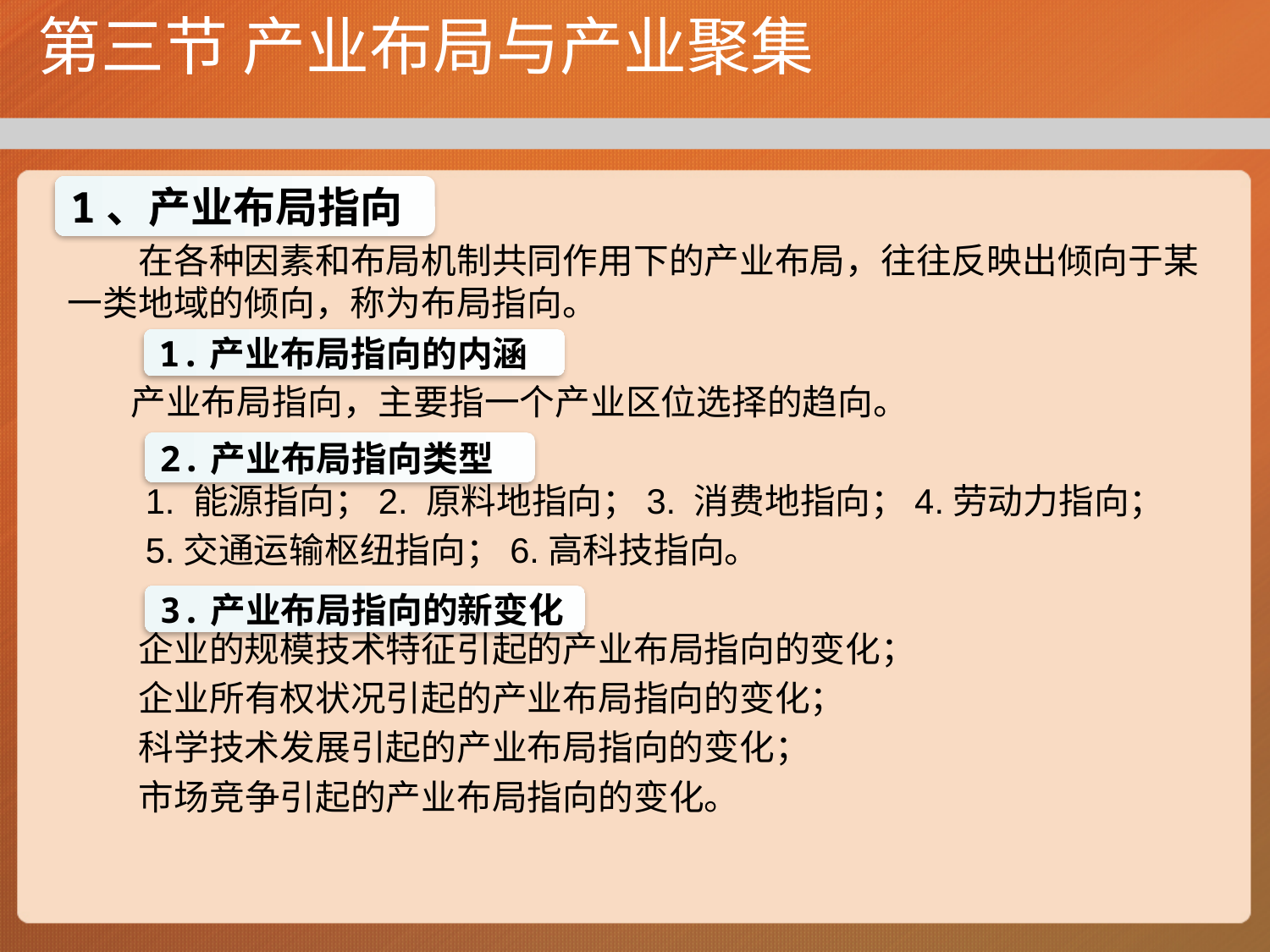

# 第三节 产业布局与产业聚集

        在各种因素和布局机制共同作用下的产业布局，往往反映出倾向于某一类地域的倾向，称为布局指向。

       产业布局指向，主要指一个产业区位选择的趋向。

        1. 能源指向；2. 原料地指向；3. 消费地指向；4.劳动力指向；
        5.交通运输枢纽指向；6.高科技指向。

        企业的规模技术特征引起的产业布局指向的变化；
        企业所有权状况引起的产业布局指向的变化；
        科学技术发展引起的产业布局指向的变化；
        市场竞争引起的产业布局指向的变化。

1、产业布局指向
1.产业布局指向的内涵
2.产业布局指向类型
3.产业布局指向的新变化